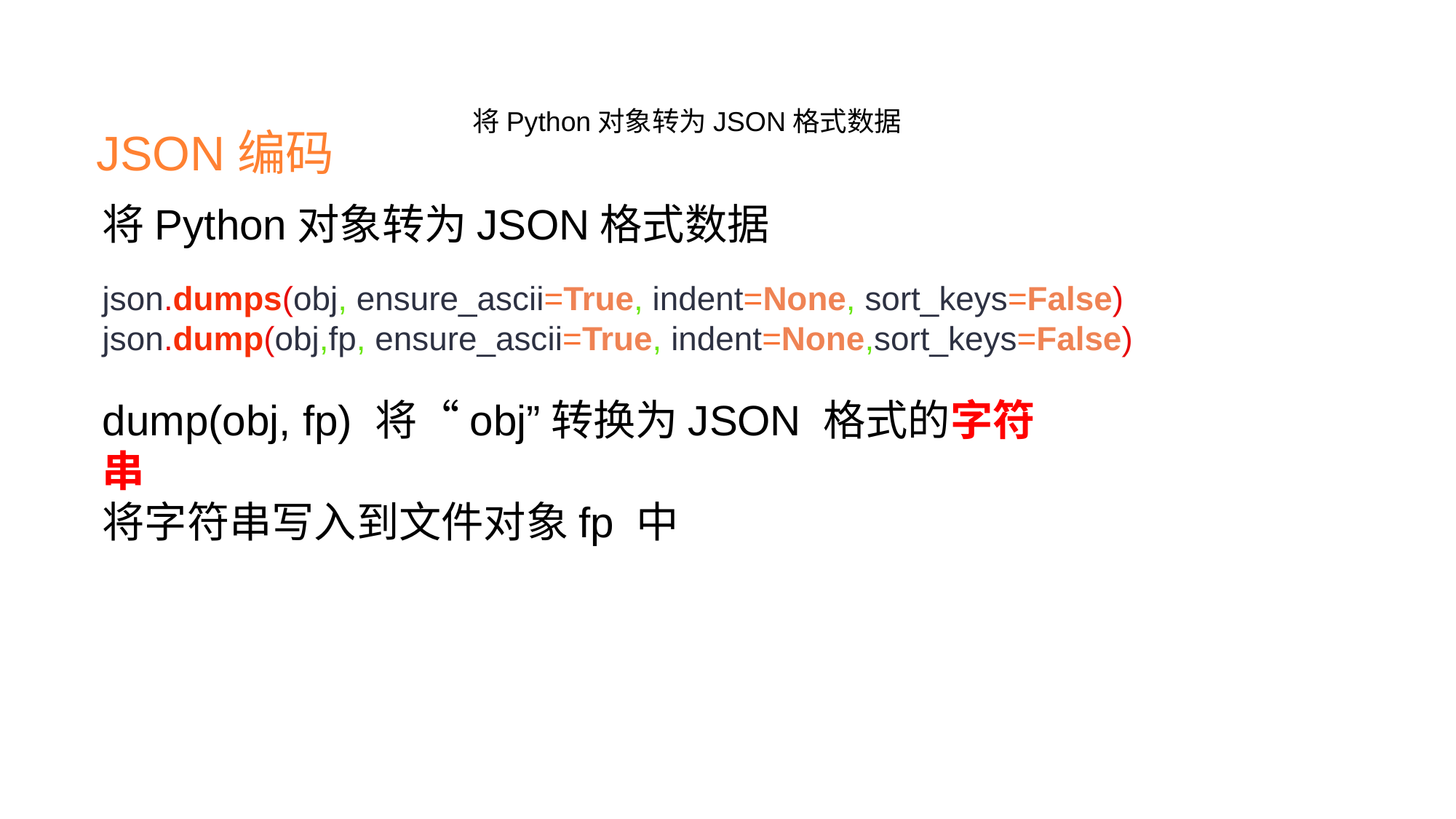

将Python对象转为JSON格式数据
JSON编码
将Python对象转为JSON格式数据
json.dumps(obj, ensure_ascii=True, indent=None, sort_keys=False)
json.dump(obj,fp, ensure_ascii=True, indent=None,sort_keys=False)
dump(obj, fp) 将“obj”转换为JSON 格式的字符串
将字符串写入到文件对象fp 中